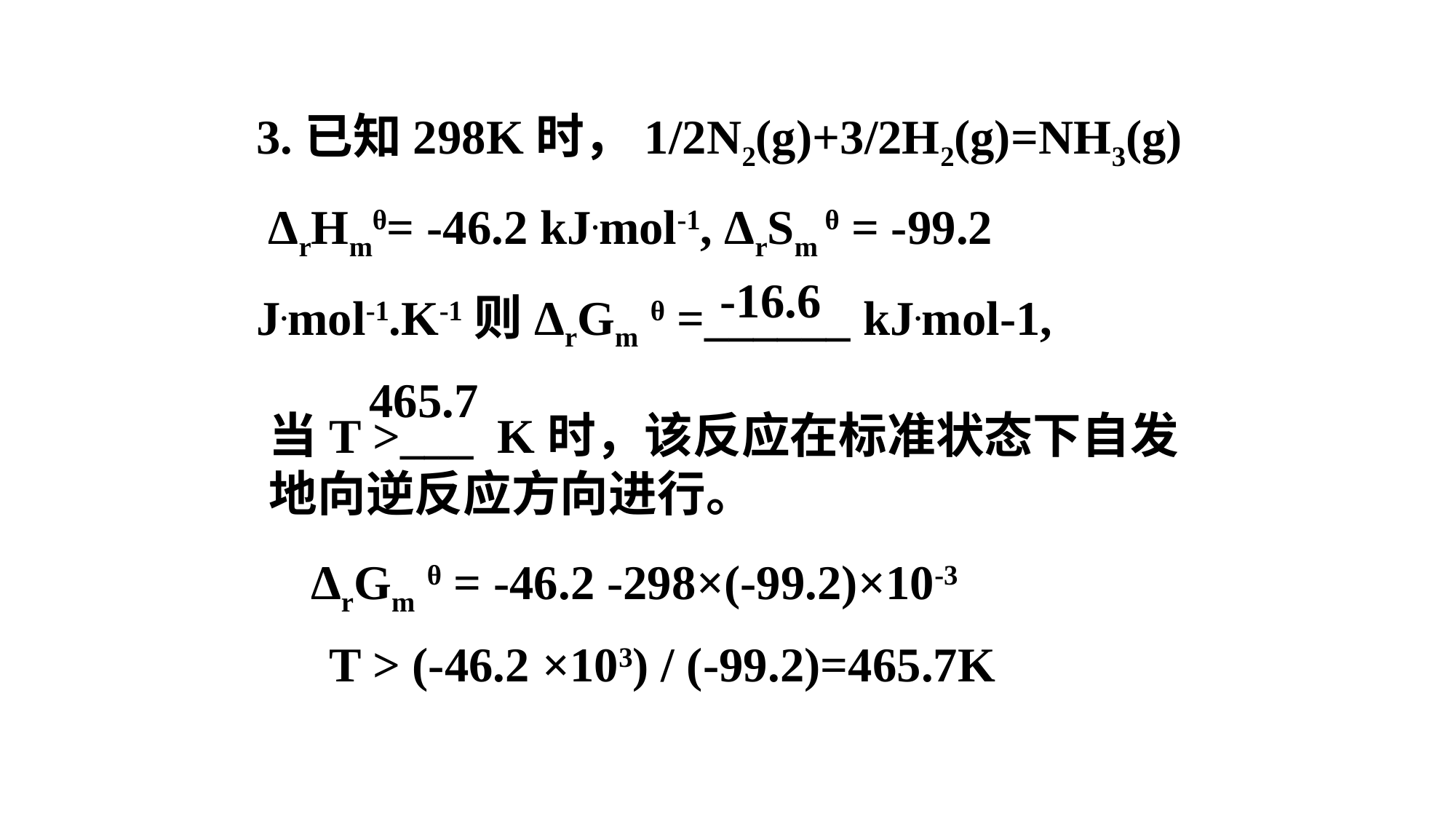

3.已知298K时，1/2N2(g)+3/2H2(g)=NH3(g)
 ΔrHmθ= -46.2 kJ.mol-1, ΔrSm θ = -99.2
J.mol-1.K-1则ΔrGm θ =______ kJ.mol-1,
-16.6
465.7
当T >___  K时，该反应在标准状态下自发地向逆反应方向进行。
ΔrGm θ = -46.2 -298×(-99.2)×10-3

T > (-46.2 ×103) / (-99.2)=465.7K